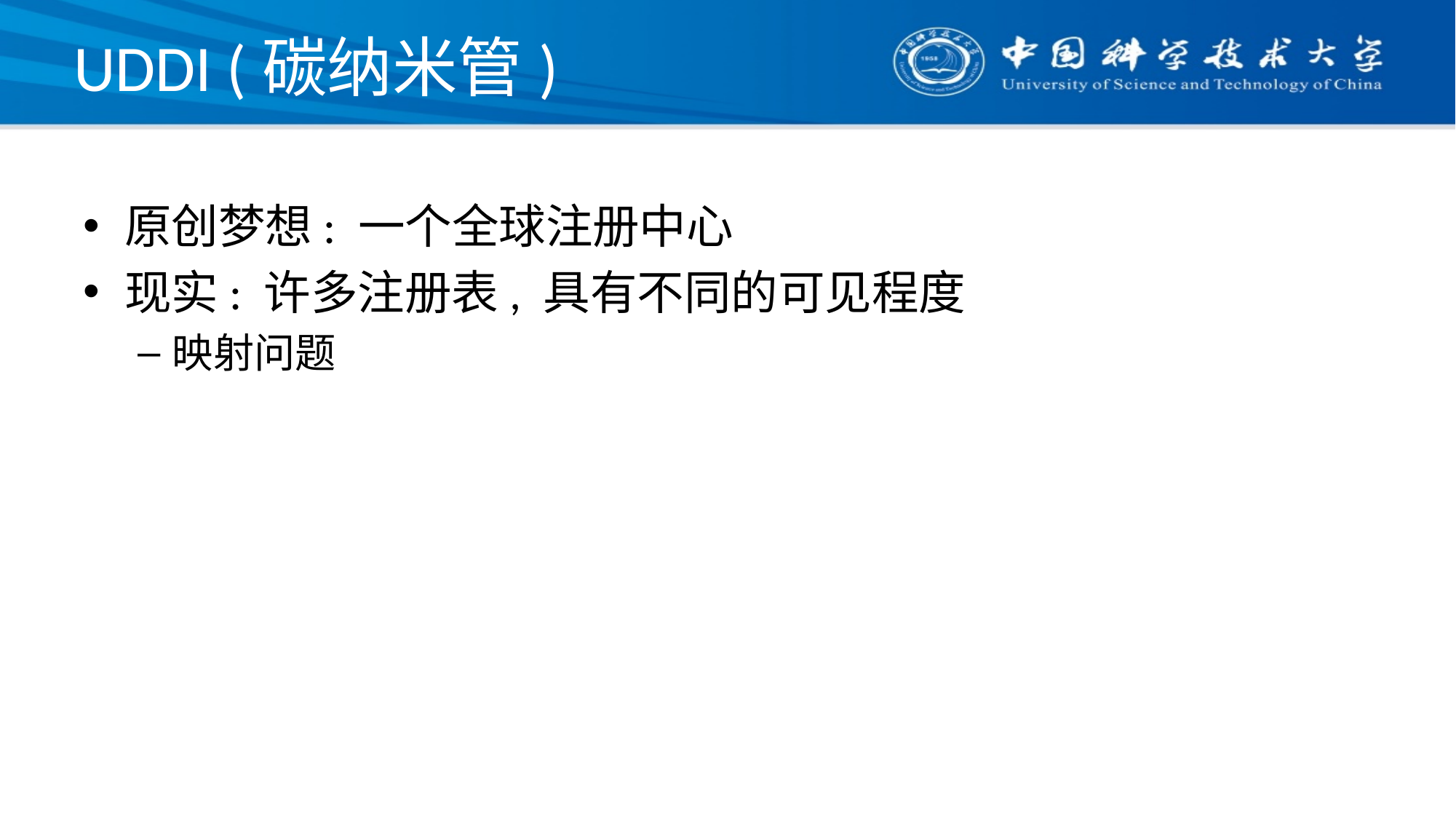

# UDDI (碳纳米管)
原创梦想: 一个全球注册中心
现实: 许多注册表, 具有不同的可见程度
映射问题